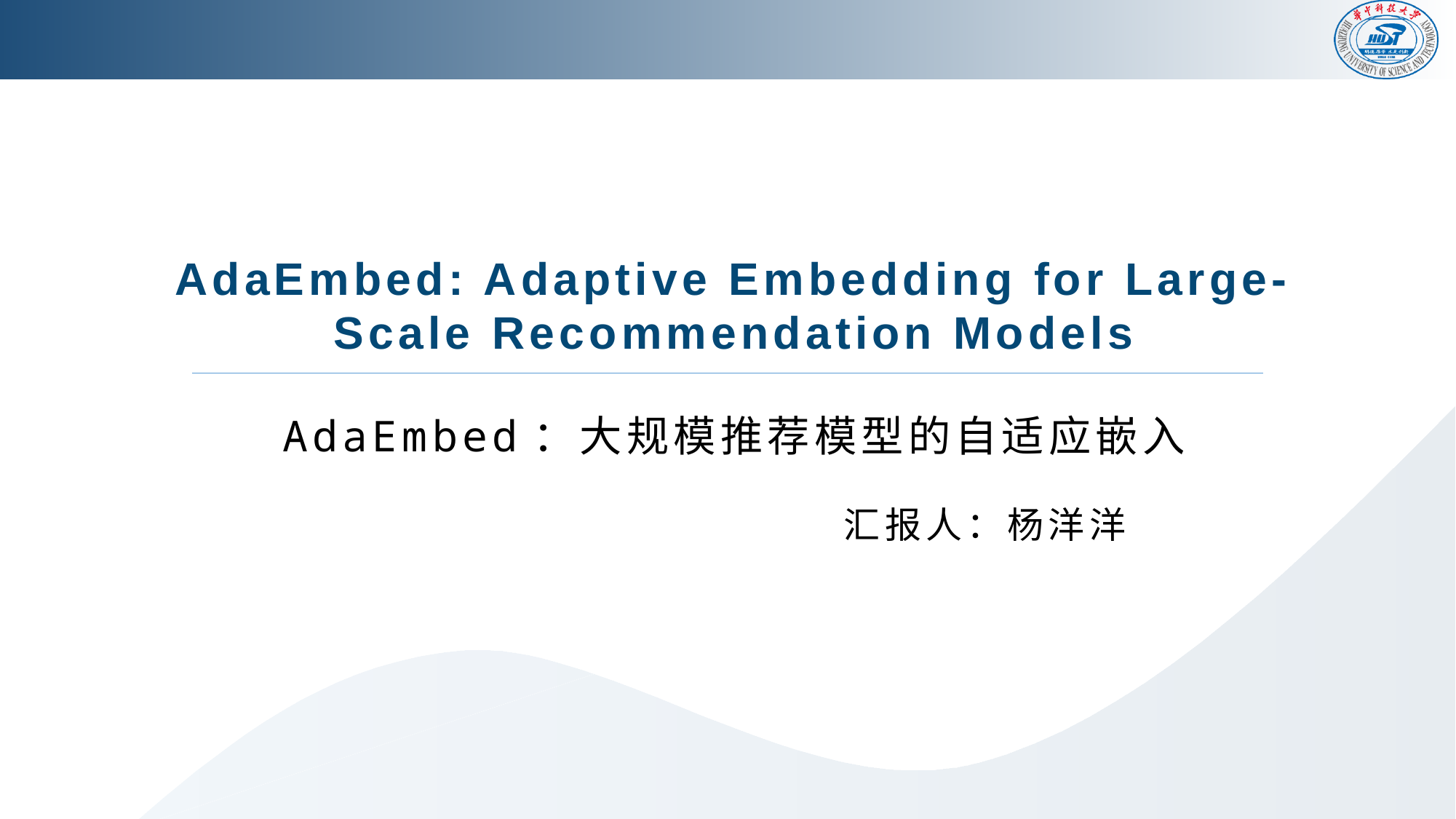

AdaEmbed: Adaptive Embedding for Large-Scale Recommendation Models
AdaEmbed：大规模推荐模型的自适应嵌入

汇报人：杨洋洋